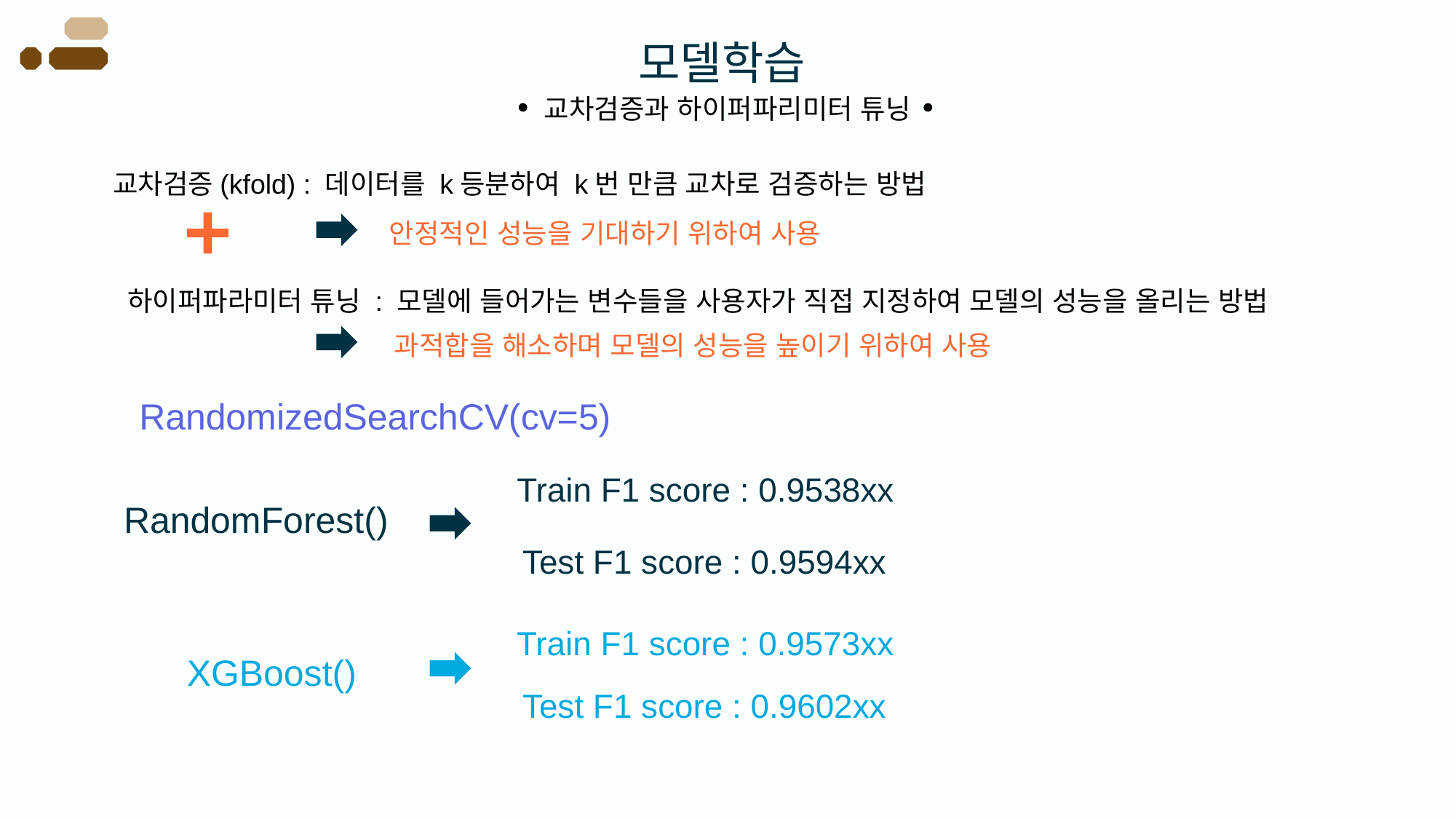

모델학습
교차검증과 하이퍼파리미터 튜닝

교차검증(kfold) : 데이터를 k등분하여 k번 만큼 교차로 검증하는 방법
안정적인 성능을 기대하기 위하여 사용

하이퍼파라미터 튜닝 : 모델에 들어가는 변수들을 사용자가 직접 지정하여 모델의 성능을 올리는 방법
과적합을 해소하며 모델의 성능을 높이기 위하여 사용

RandomizedSearchCV(cv=5)
Train F1 score : 0.9538xx
RandomForest()

Test F1 score : 0.9594xx
Train F1 score : 0.9573xx
XGBoost()

Test F1 score : 0.9602xx